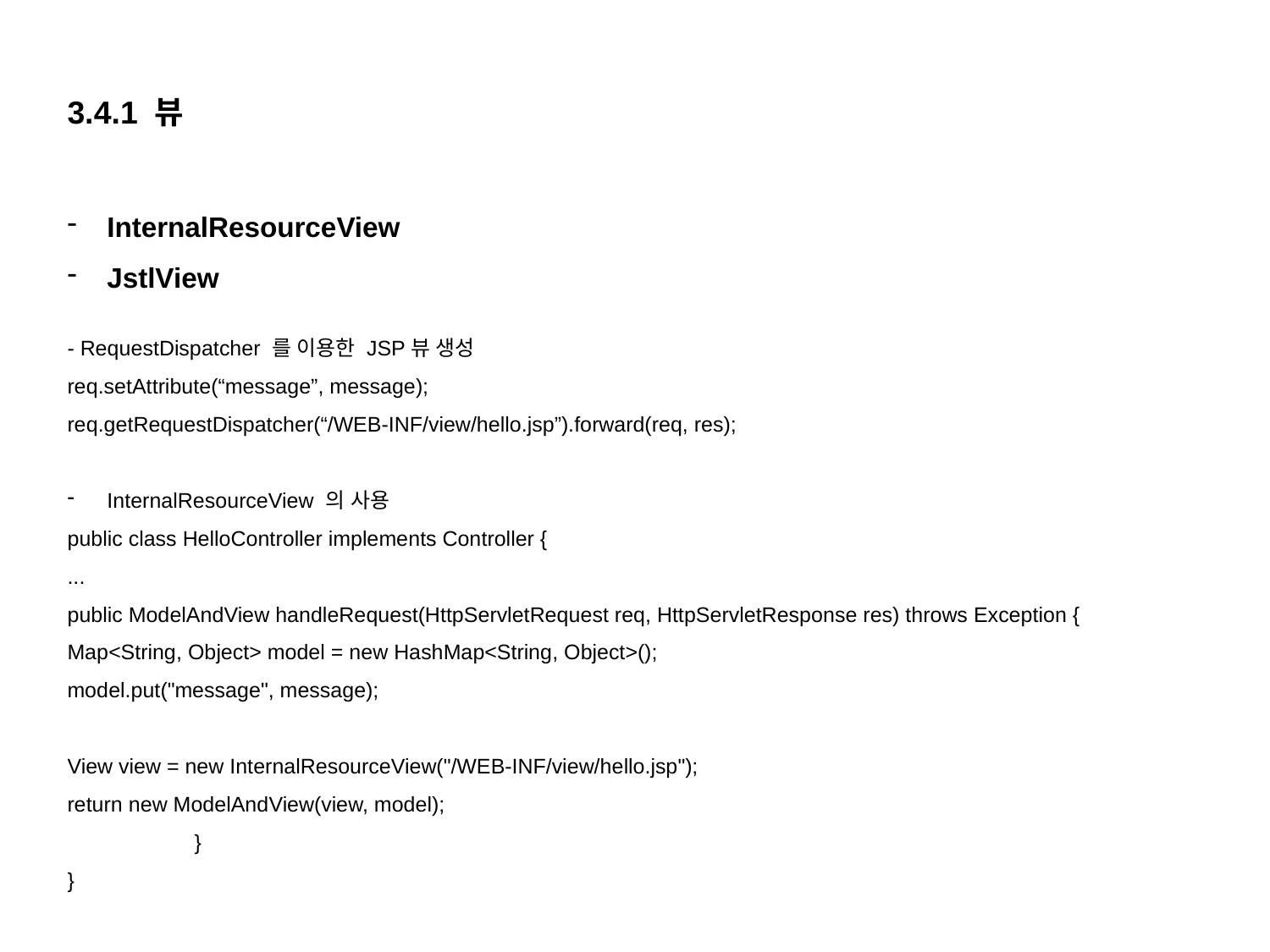

3.4.1 뷰
InternalResourceView
JstlView

- RequestDispatcher 를 이용한 JSP뷰 생성
req.setAttribute(“message”, message);
req.getRequestDispatcher(“/WEB-INF/view/hello.jsp”).forward(req, res);

InternalResourceView 의 사용
public class HelloController implements Controller {
...
public ModelAndView handleRequest(HttpServletRequest req, HttpServletResponse res) throws Exception {
Map<String, Object> model = new HashMap<String, Object>();
model.put("message", message);

View view = new InternalResourceView("/WEB-INF/view/hello.jsp");
return new ModelAndView(view, model);
	}
}